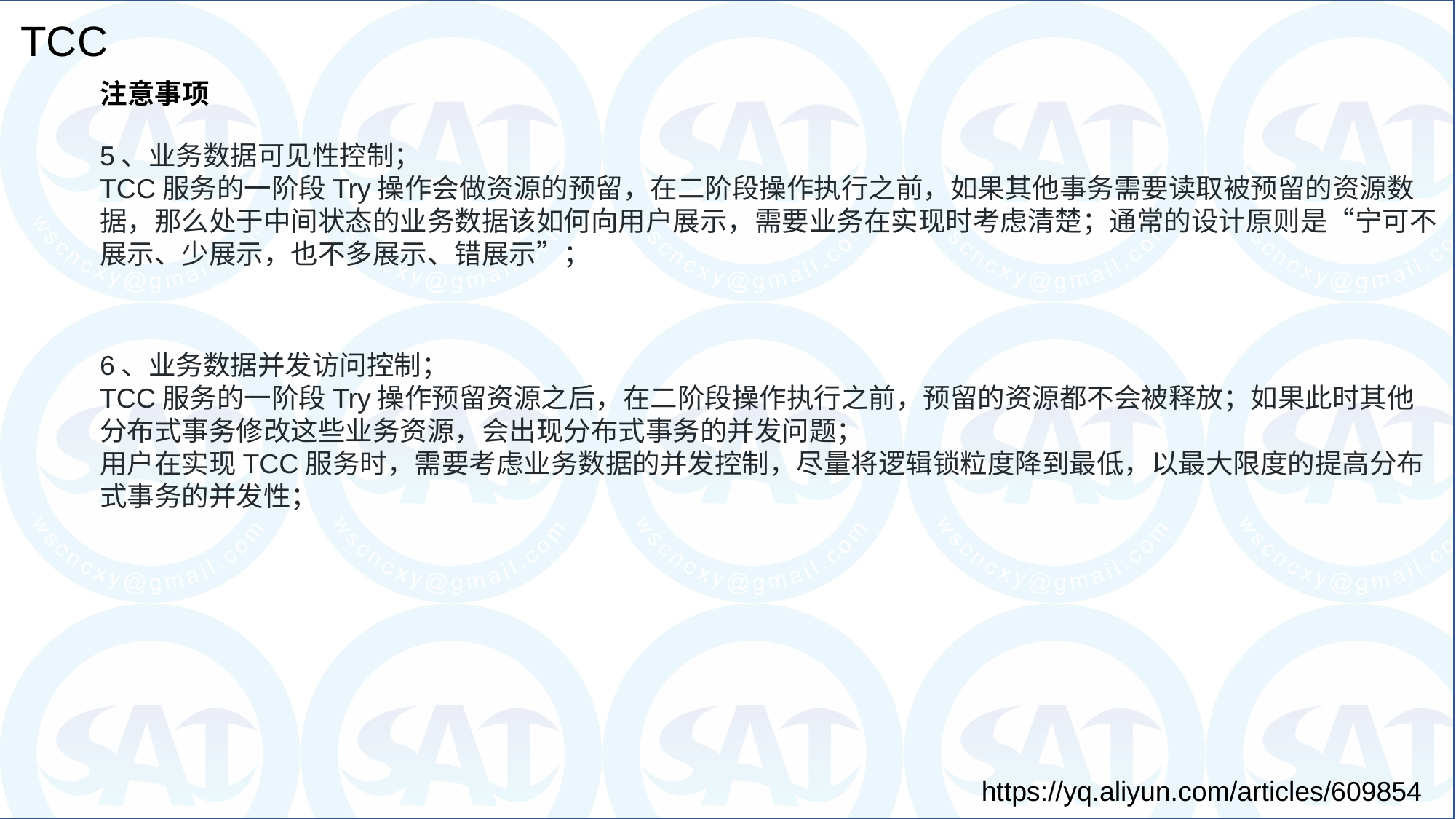

TCC
注意事项
5、业务数据可见性控制；
TCC服务的一阶段Try操作会做资源的预留，在二阶段操作执行之前，如果其他事务需要读取被预留的资源数据，那么处于中间状态的业务数据该如何向用户展示，需要业务在实现时考虑清楚；通常的设计原则是“宁可不展示、少展示，也不多展示、错展示”；
6、业务数据并发访问控制；
TCC服务的一阶段Try操作预留资源之后，在二阶段操作执行之前，预留的资源都不会被释放；如果此时其他分布式事务修改这些业务资源，会出现分布式事务的并发问题；
用户在实现TCC服务时，需要考虑业务数据的并发控制，尽量将逻辑锁粒度降到最低，以最大限度的提高分布式事务的并发性；
https://yq.aliyun.com/articles/609854